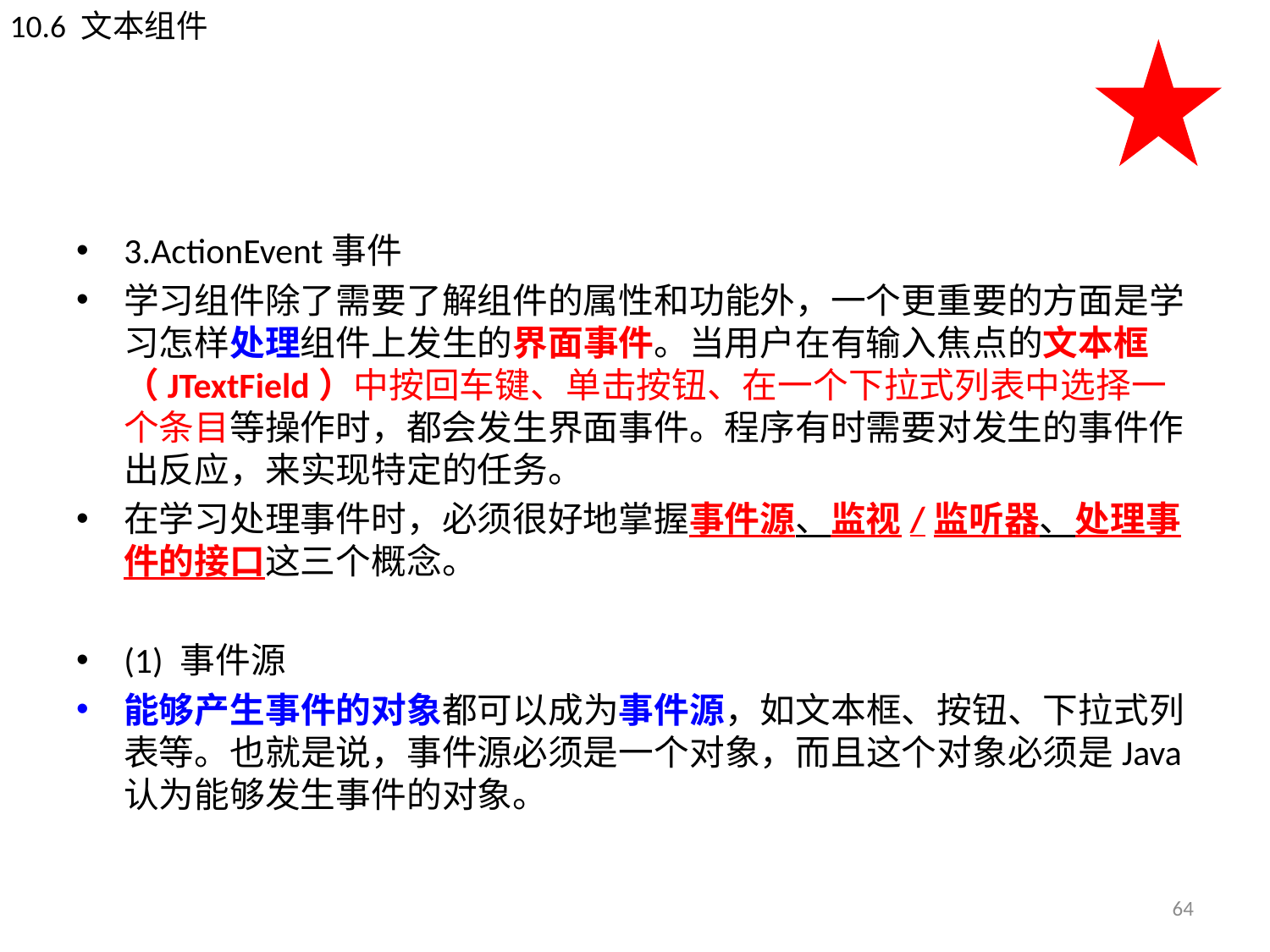

10.6 文本组件
#

3.ActionEvent事件
学习组件除了需要了解组件的属性和功能外，一个更重要的方面是学习怎样处理组件上发生的界面事件。当用户在有输入焦点的文本框（JTextField）中按回车键、单击按钮、在一个下拉式列表中选择一个条目等操作时，都会发生界面事件。程序有时需要对发生的事件作出反应，来实现特定的任务。
在学习处理事件时，必须很好地掌握事件源、监视/监听器、处理事件的接口这三个概念。

(1) 事件源
能够产生事件的对象都可以成为事件源，如文本框、按钮、下拉式列表等。也就是说，事件源必须是一个对象，而且这个对象必须是Java认为能够发生事件的对象。

64